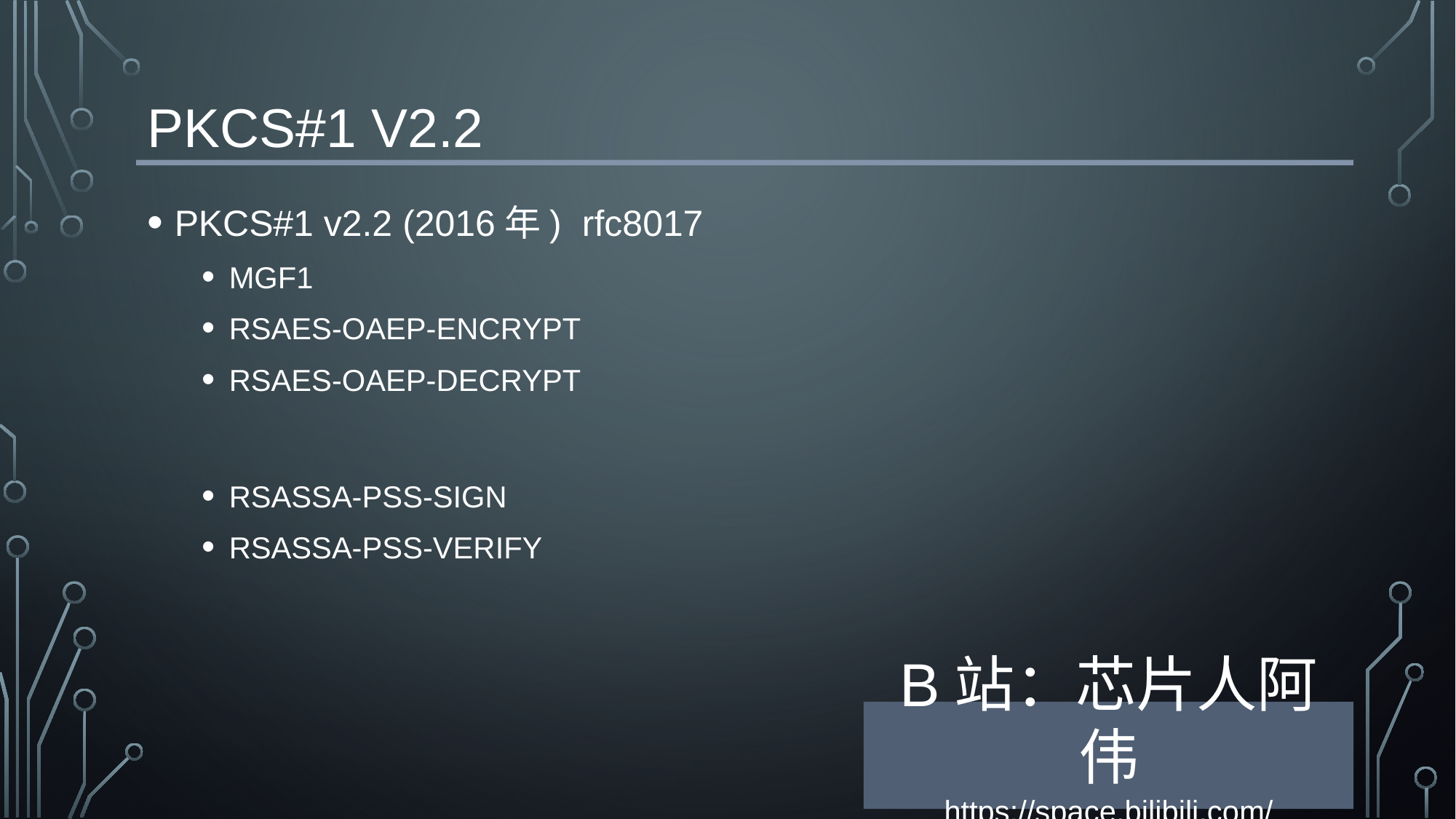

# PKCS#1 v2.2

PKCS#1 v2.2 (2016年)  rfc8017
MGF1
RSAES-OAEP-ENCRYPT
RSAES-OAEP-DECRYPT

RSASSA-PSS-SIGN
RSASSA-PSS-VERIFY

B站：芯片人阿伟
https://space.bilibili.com/243180540